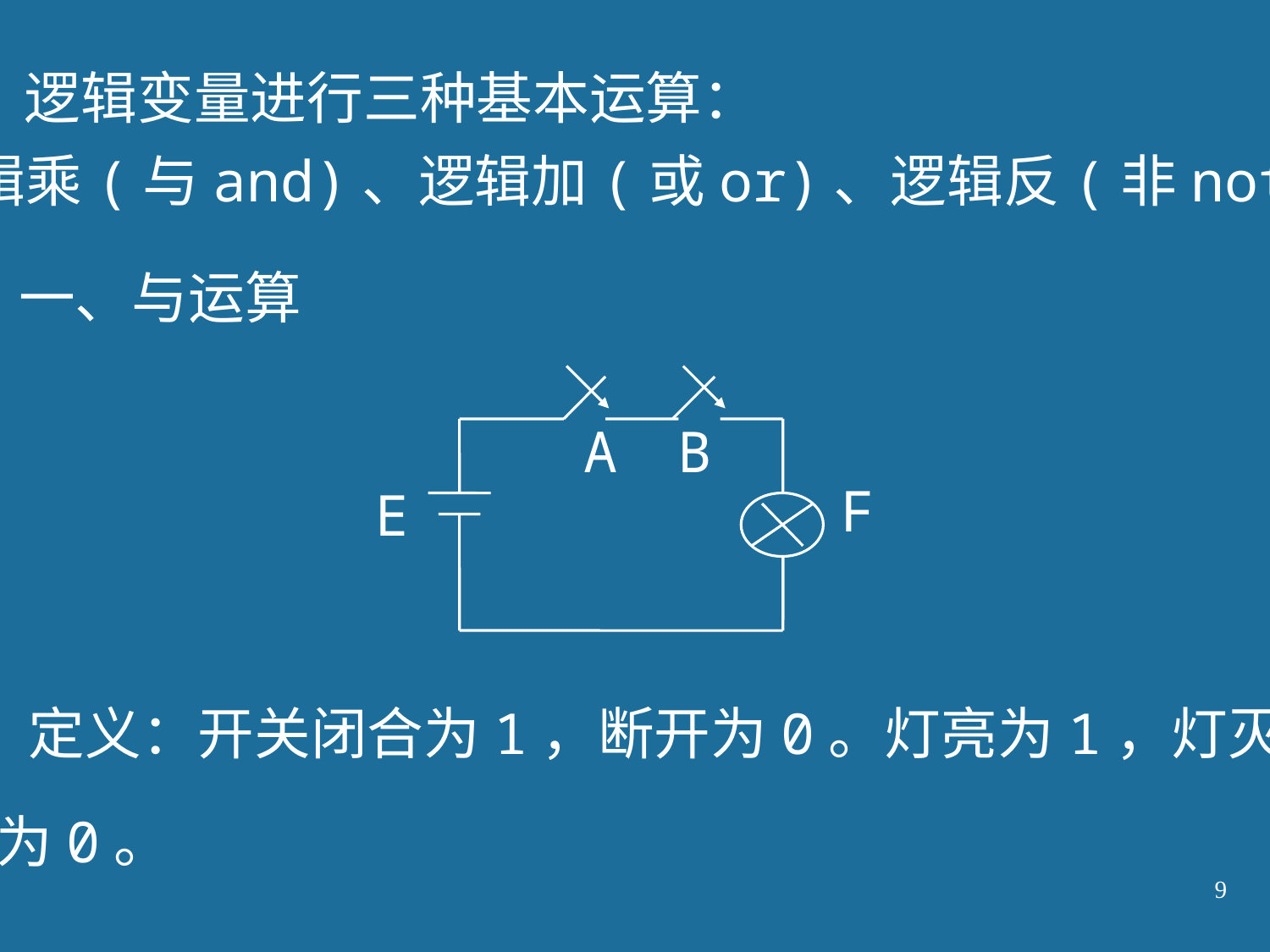

逻辑变量进行三种基本运算：
逻辑乘(与and)、逻辑加(或or)、逻辑反(非not)
一、与运算

 A
B

F
E

定义：开关闭合为1，断开为0。灯亮为1，灯灭
为0。
9